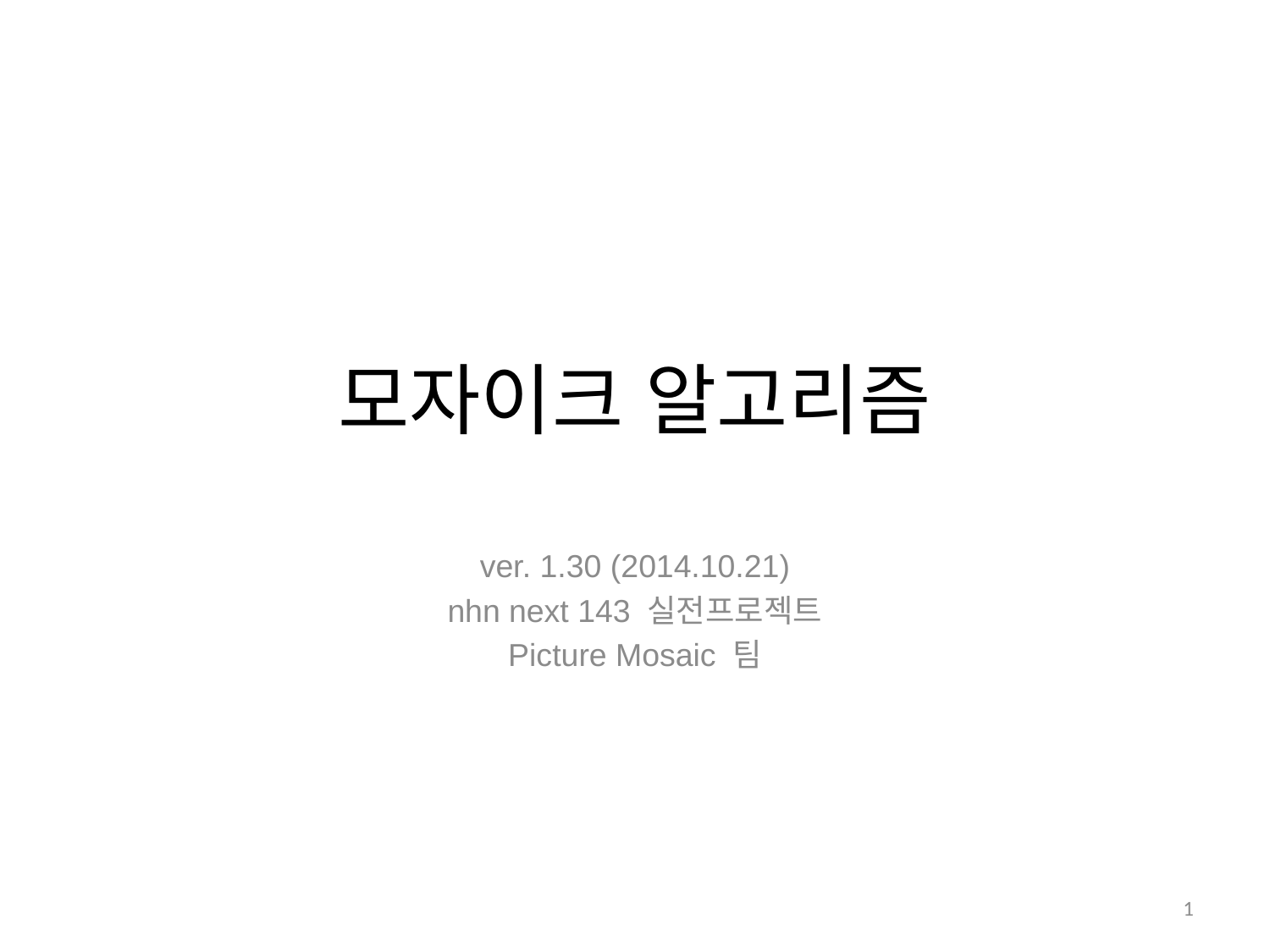

# 모자이크 알고리즘

ver. 1.30 (2014.10.21)
nhn next 143 실전프로젝트
Picture Mosaic 팀
1